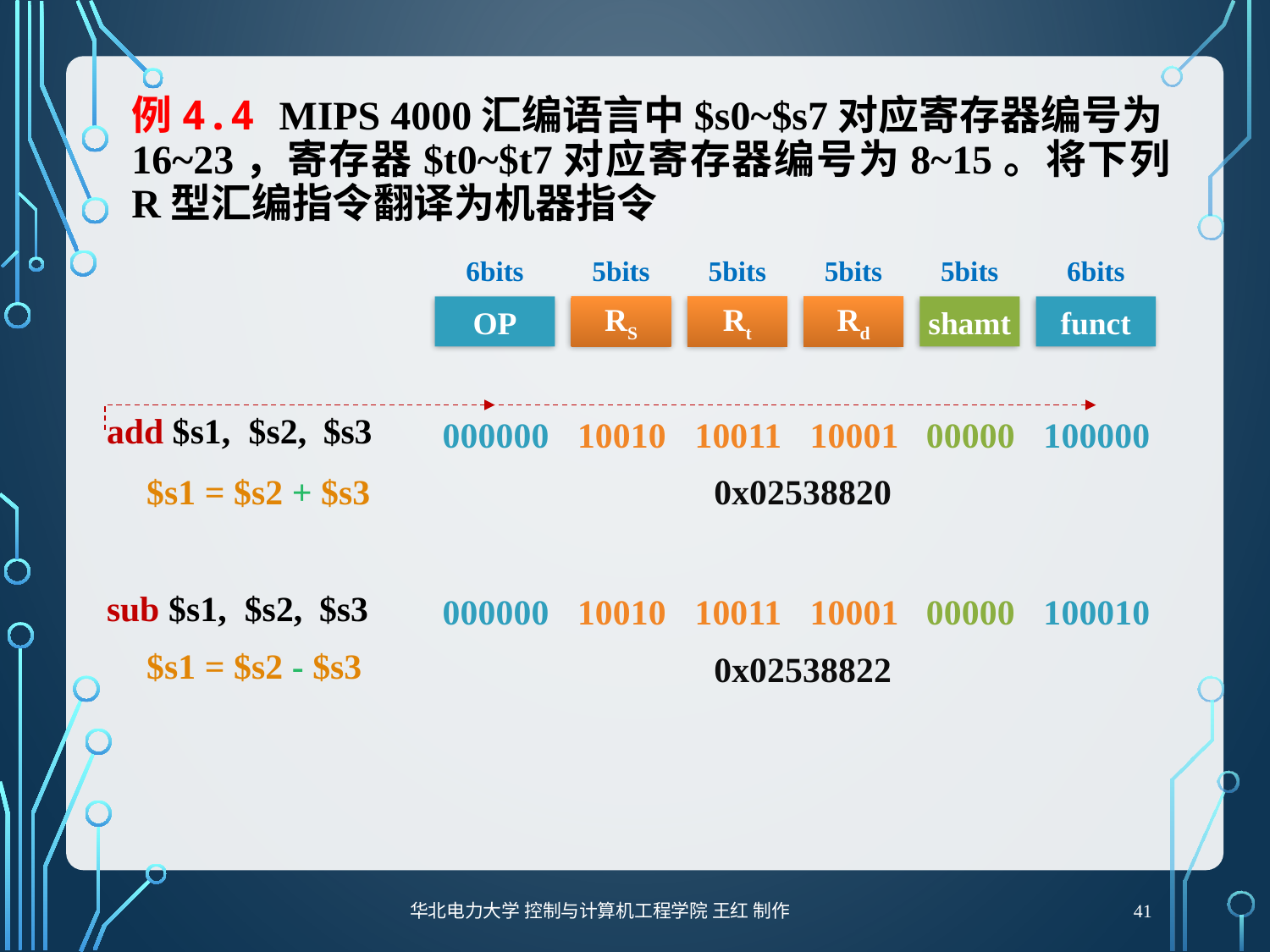

# 例4.4 MIPS 4000汇编语言中$s0~$s7对应寄存器编号为16~23，寄存器$t0~$t7对应寄存器编号为8~15。将下列 R型汇编指令翻译为机器指令
6bits
5bits
5bits
5bits
5bits
6bits
OP
RS
Rt
Rd
shamt
funct
add $s1,  $s2,  $s3
000000
10010
10011
10001
00000
100000
0x02538820
$s1 = $s2 + $s3
sub $s1,  $s2,  $s3
000000
10010
10011
10001
00000
100010
$s1 = $s2 - $s3
0x02538822
41
华北电力大学 控制与计算机工程学院 王红 制作